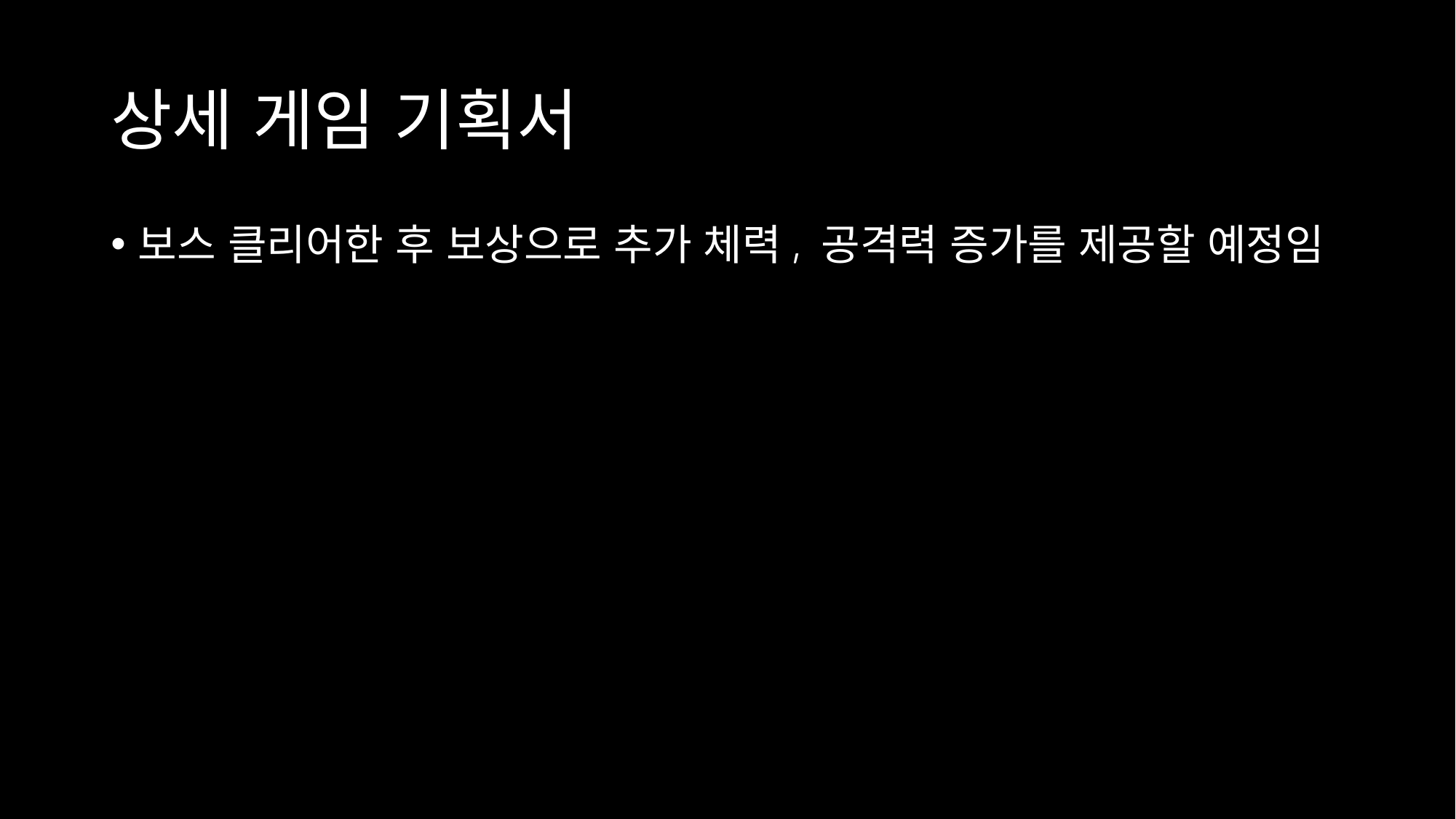

# 상세 게임 기획서
보스 클리어한 후 보상으로 추가 체력, 공격력 증가를 제공할 예정임